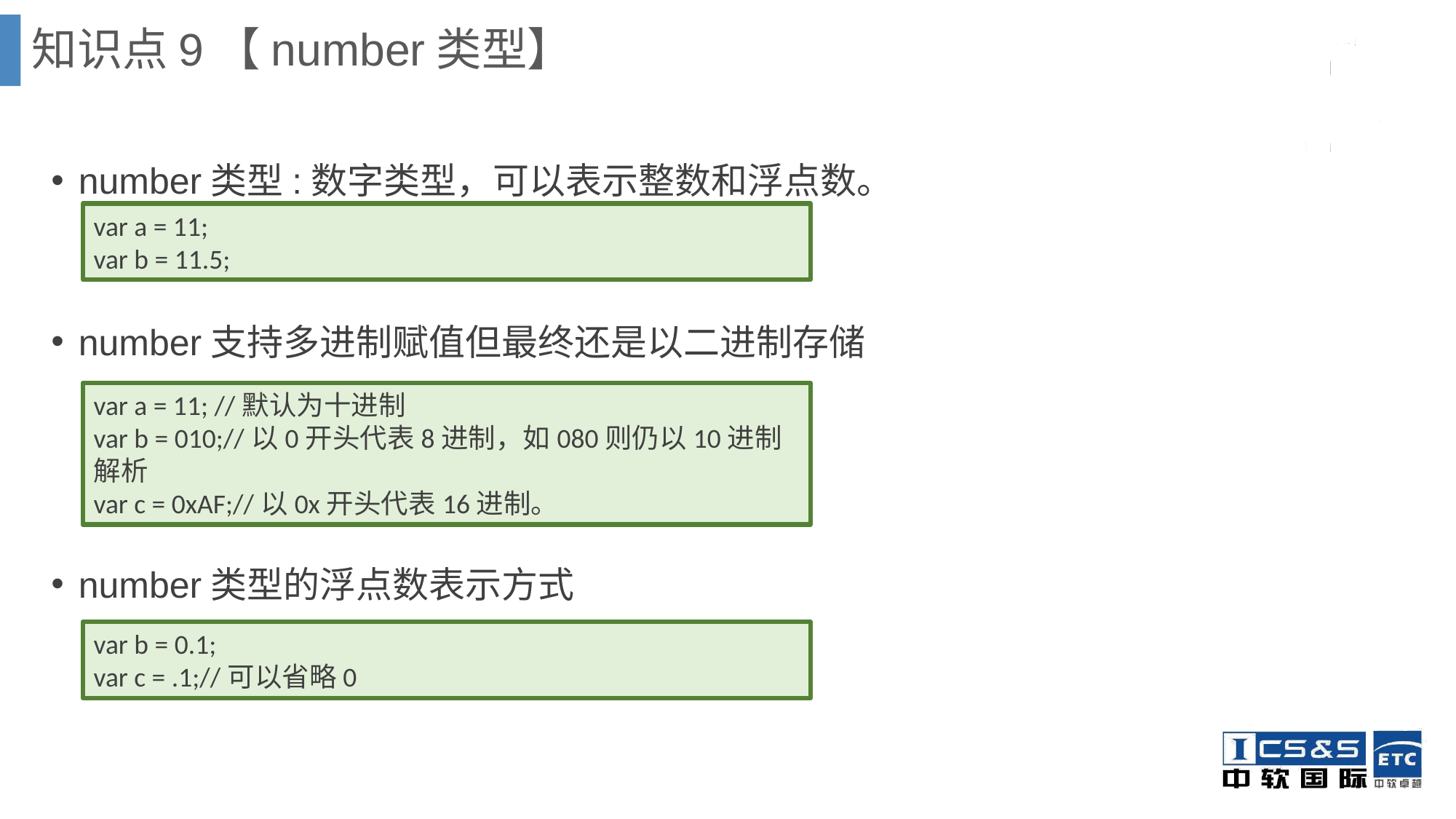

知识点9【number类型】
number类型:数字类型，可以表示整数和浮点数。

number支持多进制赋值但最终还是以二进制存储

number类型的浮点数表示方式

var a = 11;
var b = 11.5;
var a = 11; //默认为十进制
var b = 010;//以0开头代表8进制，如080则仍以10进制解析
var c = 0xAF;//以0x开头代表16进制。
var b = 0.1;
var c = .1;//可以省略0